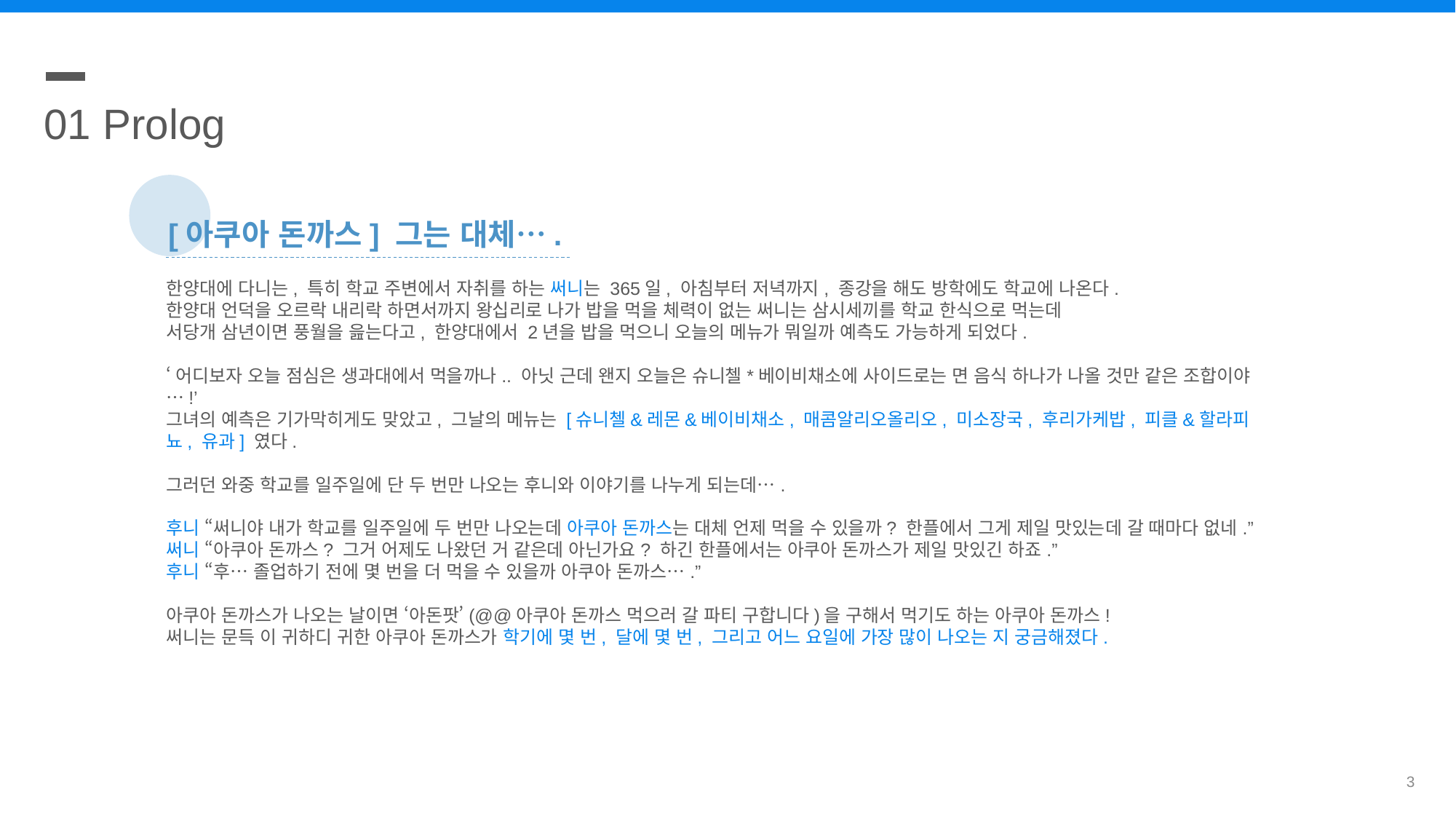

01 Prolog

[아쿠아 돈까스] 그는 대체….
한양대에 다니는, 특히 학교 주변에서 자취를 하는 써니는 365일, 아침부터 저녁까지, 종강을 해도 방학에도 학교에 나온다.
한양대 언덕을 오르락 내리락 하면서까지 왕십리로 나가 밥을 먹을 체력이 없는 써니는 삼시세끼를 학교 한식으로 먹는데
서당개 삼년이면 풍월을 읊는다고, 한양대에서 2년을 밥을 먹으니 오늘의 메뉴가 뭐일까 예측도 가능하게 되었다.

‘어디보자 오늘 점심은 생과대에서 먹을까나.. 아닛 근데 왠지 오늘은 슈니첼*베이비채소에 사이드로는 면 음식 하나가 나올 것만 같은 조합이야…!’
그녀의 예측은 기가막히게도 맞았고, 그날의 메뉴는 [슈니첼&레몬&베이비채소, 매콤알리오올리오, 미소장국, 후리가케밥, 피클&할라피뇨, 유과] 였다.

그러던 와중 학교를 일주일에 단 두 번만 나오는 후니와 이야기를 나누게 되는데….

후니 “써니야 내가 학교를 일주일에 두 번만 나오는데 아쿠아 돈까스는 대체 언제 먹을 수 있을까? 한플에서 그게 제일 맛있는데 갈 때마다 없네.”
써니 “아쿠아 돈까스? 그거 어제도 나왔던 거 같은데 아닌가요? 하긴 한플에서는 아쿠아 돈까스가 제일 맛있긴 하죠.”
후니 “후… 졸업하기 전에 몇 번을 더 먹을 수 있을까 아쿠아 돈까스….”

아쿠아 돈까스가 나오는 날이면 ‘아돈팟’(@@아쿠아 돈까스 먹으러 갈 파티 구합니다)을 구해서 먹기도 하는 아쿠아 돈까스!
써니는 문득 이 귀하디 귀한 아쿠아 돈까스가 학기에 몇 번, 달에 몇 번, 그리고 어느 요일에 가장 많이 나오는 지 궁금해졌다.
3